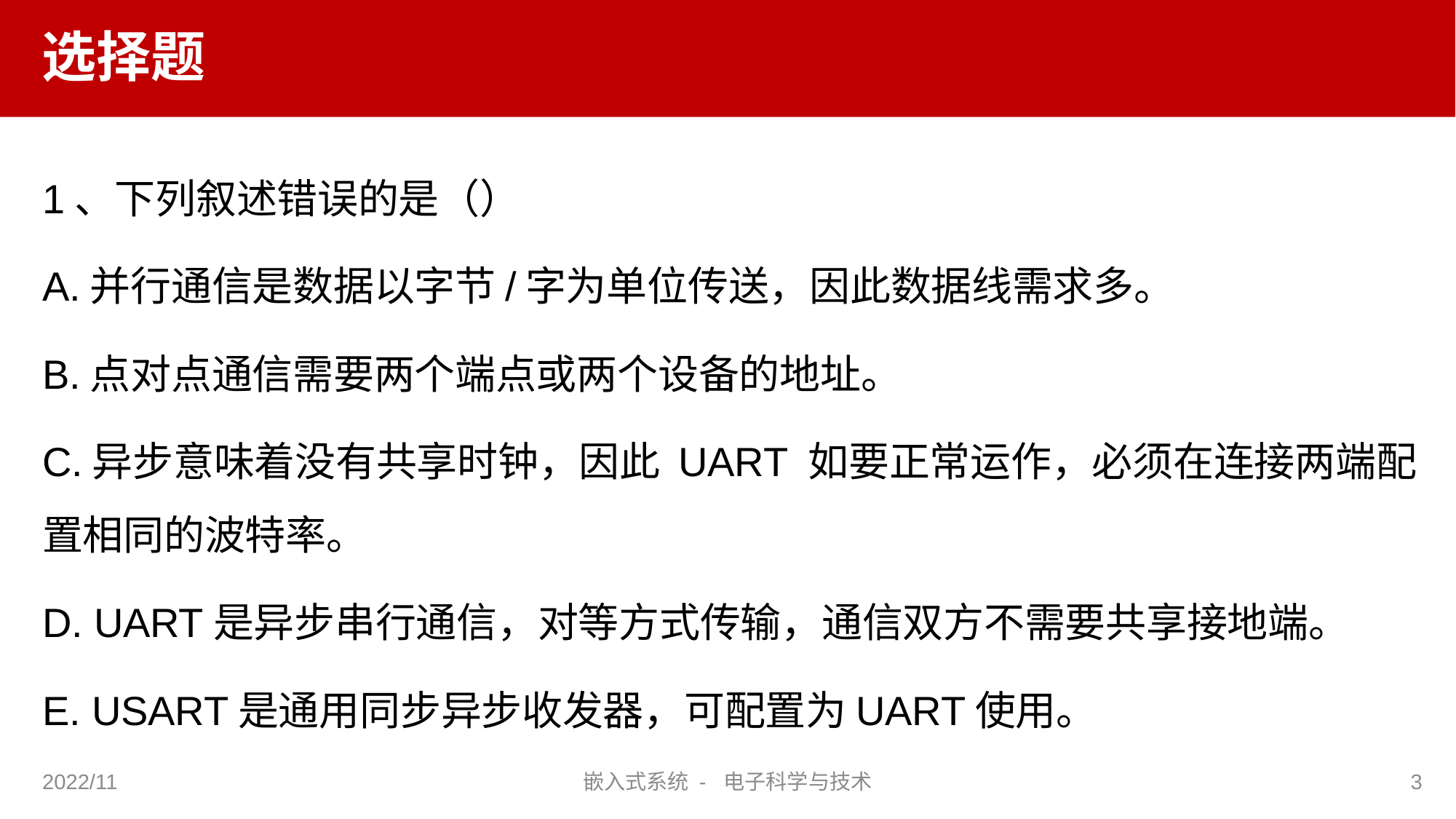

# 选择题
1、下列叙述错误的是（）
A.并行通信是数据以字节/字为单位传送，因此数据线需求多。
B.点对点通信需要两个端点或两个设备的地址。
C.异步意味着没有共享时钟，因此 UART 如要正常运作，必须在连接两端配置相同的波特率。
D. UART是异步串行通信，对等方式传输，通信双方不需要共享接地端。
E. USART是通用同步异步收发器，可配置为UART使用。
2022/11
嵌入式系统 -  电子科学与技术
3